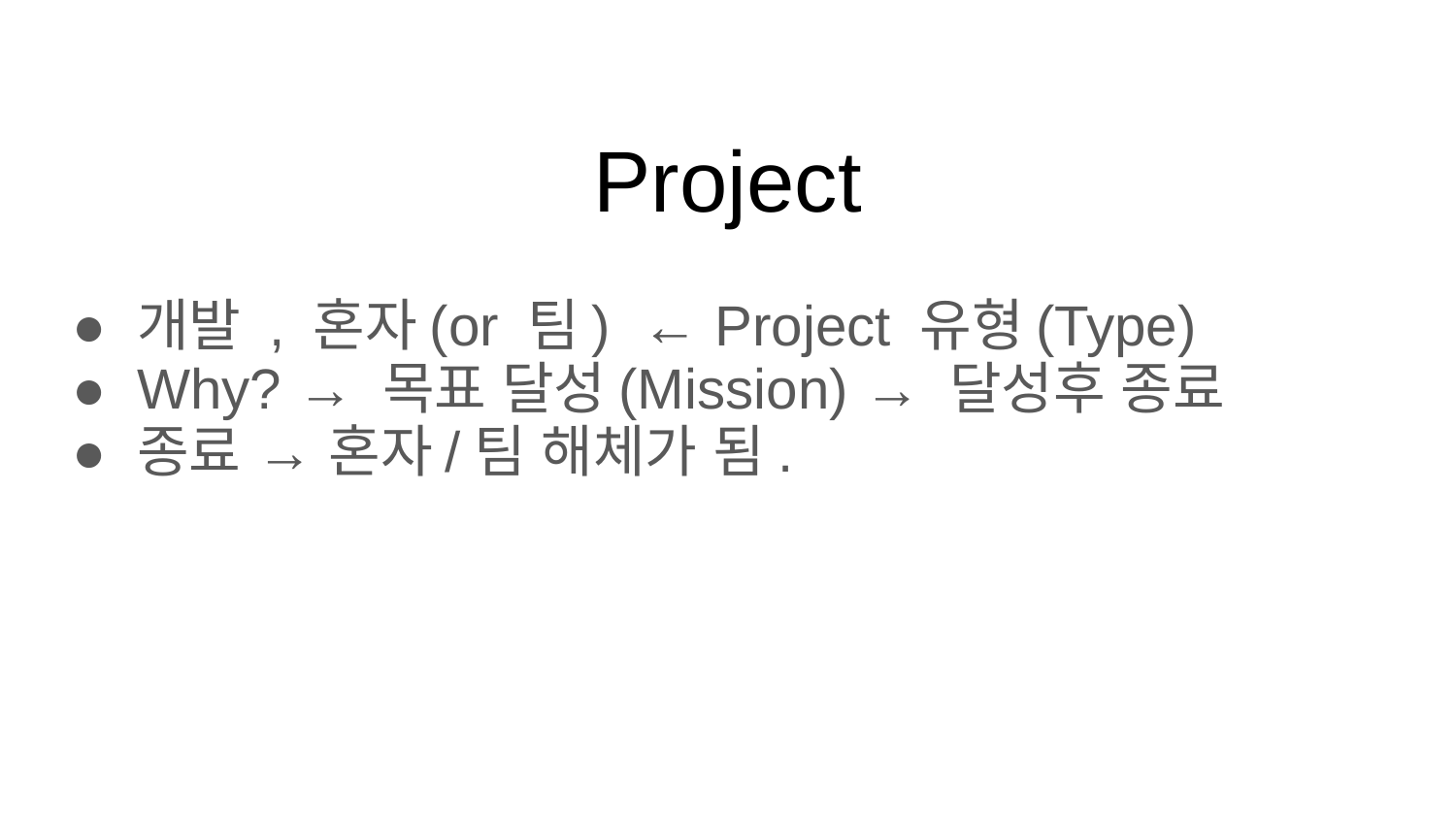

# Project
개발 , 혼자(or 팀)  ← Project 유형(Type)
Why? → 목표 달성(Mission) → 달성후 종료
종료 → 혼자/팀 해체가 됨.